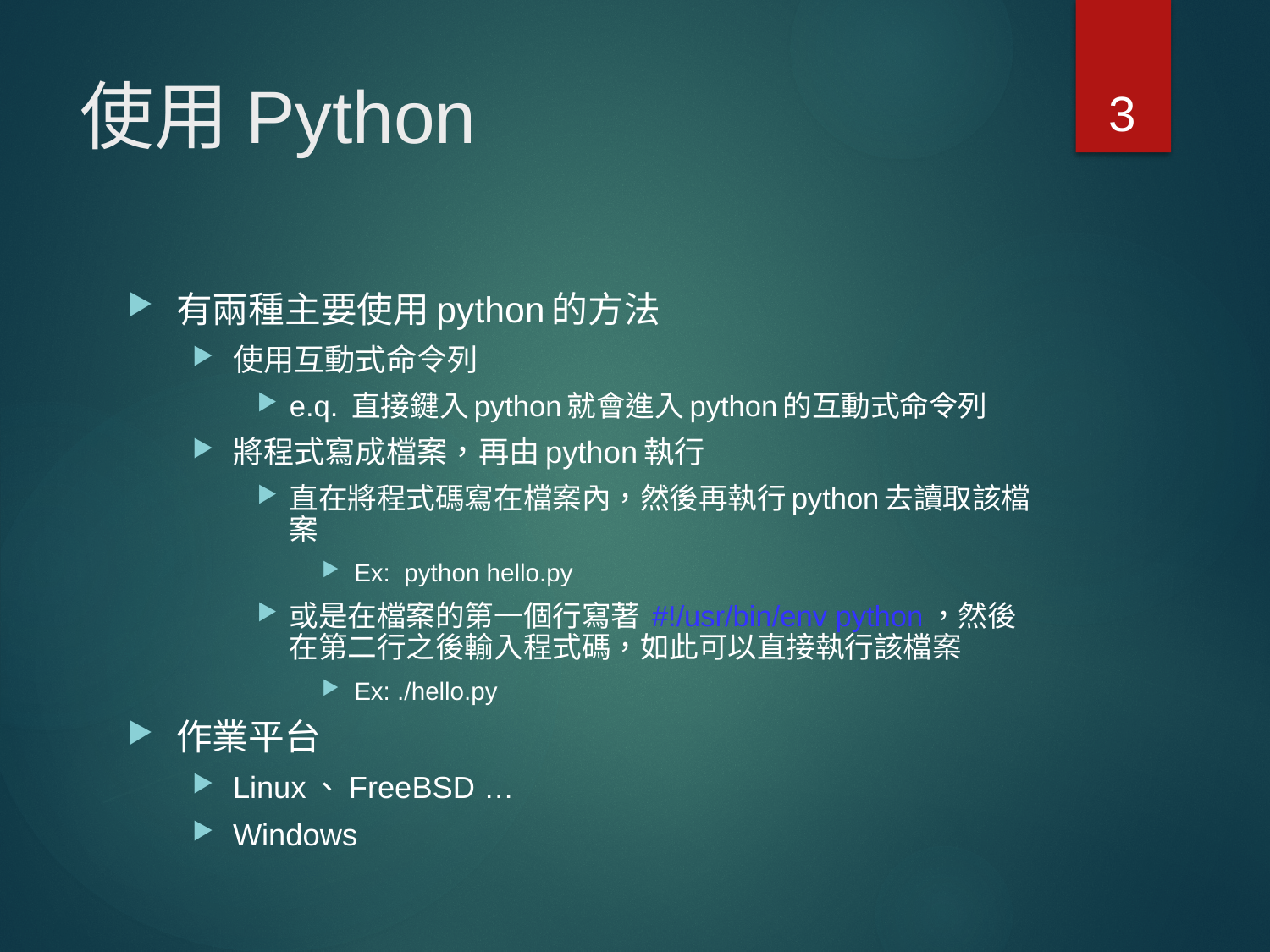

3
# 使用Python
有兩種主要使用python的方法
使用互動式命令列
e.q. 直接鍵入python就會進入python的互動式命令列
將程式寫成檔案，再由python執行
直在將程式碼寫在檔案內，然後再執行python去讀取該檔案
Ex:  python hello.py
或是在檔案的第一個行寫著 #!/usr/bin/env python，然後在第二行之後輸入程式碼，如此可以直接執行該檔案
Ex: ./hello.py
作業平台
Linux、FreeBSD …
Windows